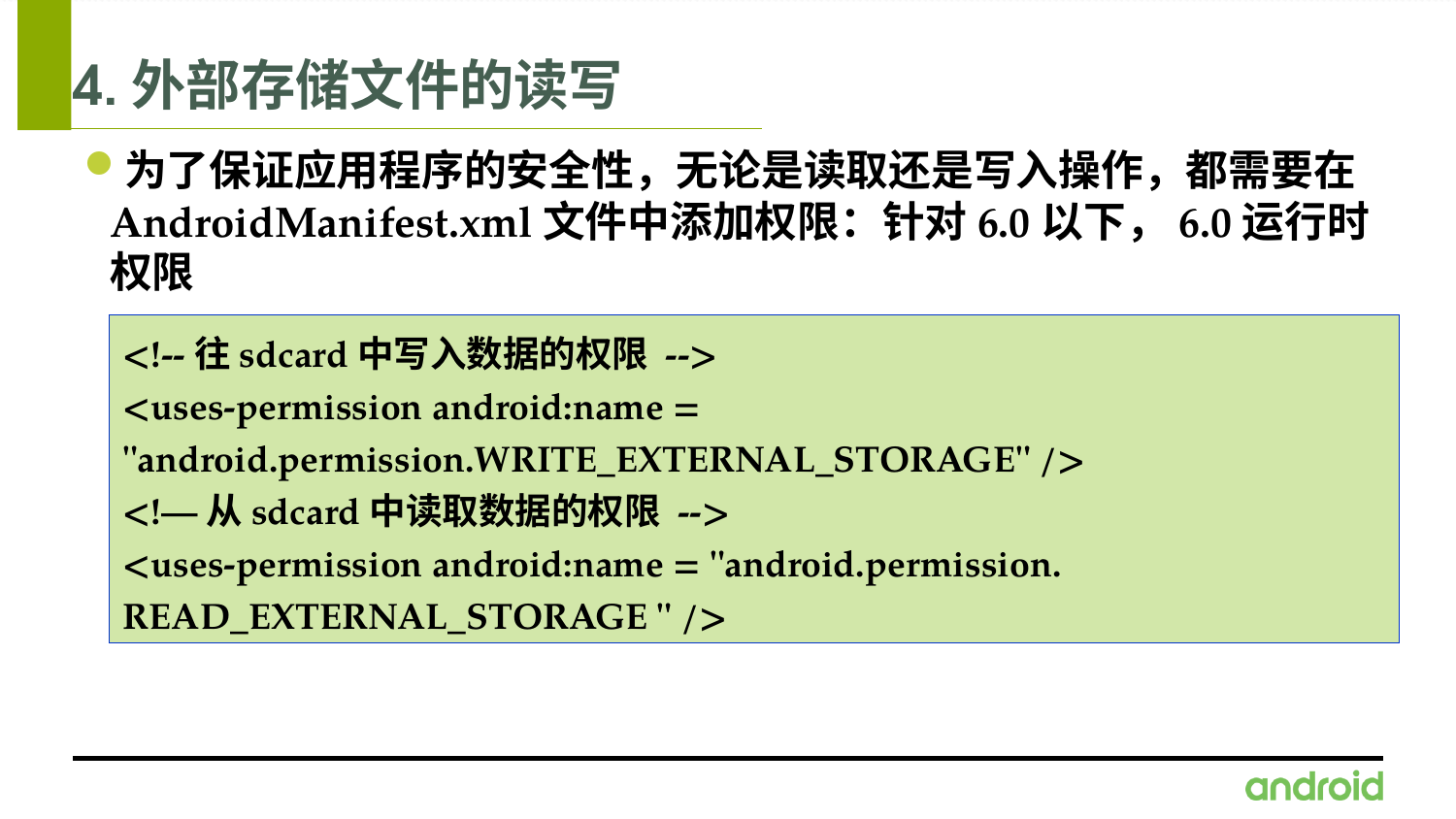

# 4.外部存储文件的读写
为了保证应用程序的安全性，无论是读取还是写入操作，都需要在AndroidManifest.xml文件中添加权限：针对6.0以下，6.0运行时权限
<!--往sdcard中写入数据的权限 -->
<uses-permission android:name = "android.permission.WRITE_EXTERNAL_STORAGE" />
<!—从sdcard中读取数据的权限 -->
<uses-permission android:name = "android.permission. READ_EXTERNAL_STORAGE " />